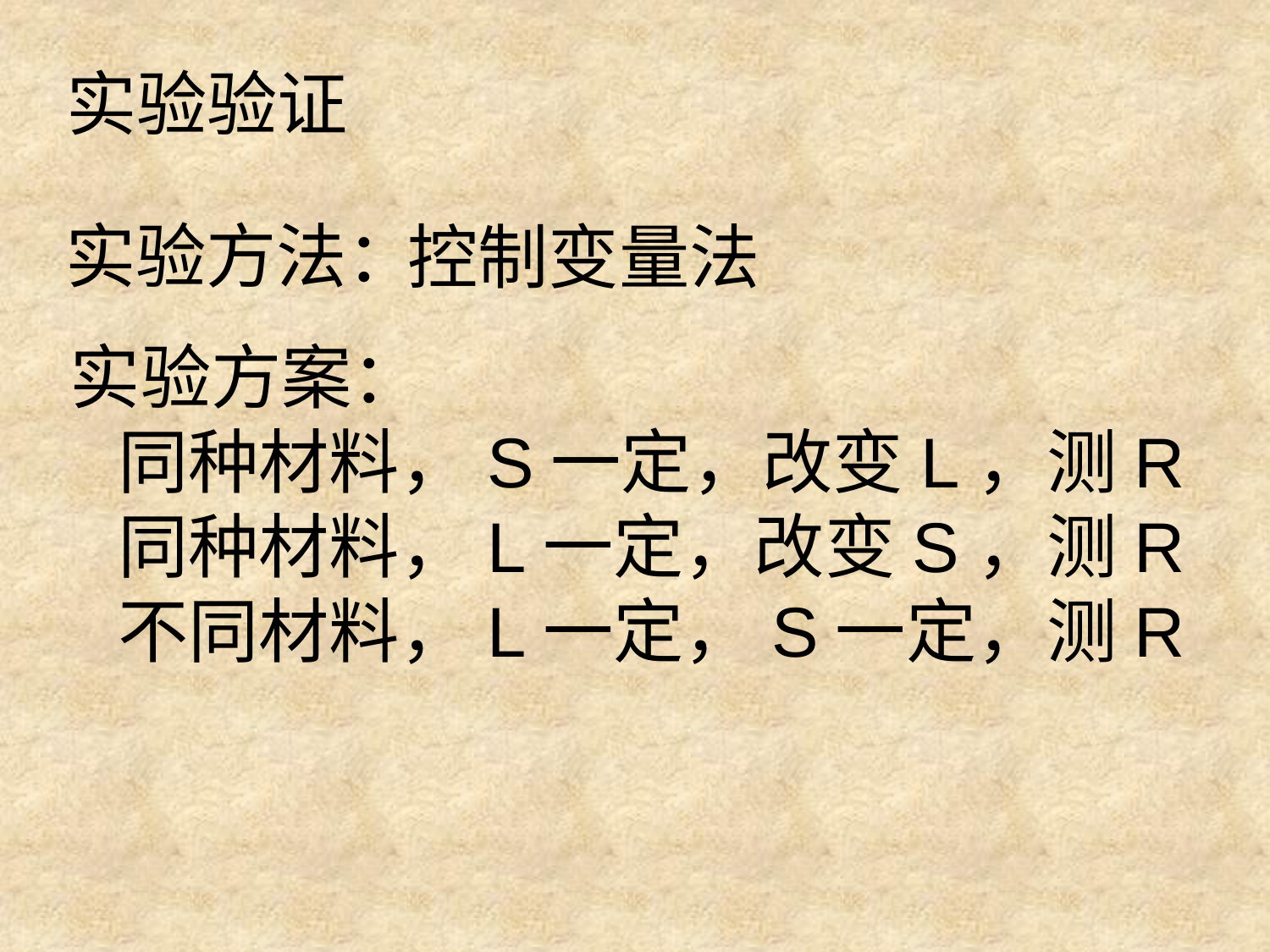

实验验证
实验方法：
控制变量法
 实验方案：
    同种材料，S一定，改变L，测R
    同种材料，L一定，改变S，测R
    不同材料，L一定，S一定，测R